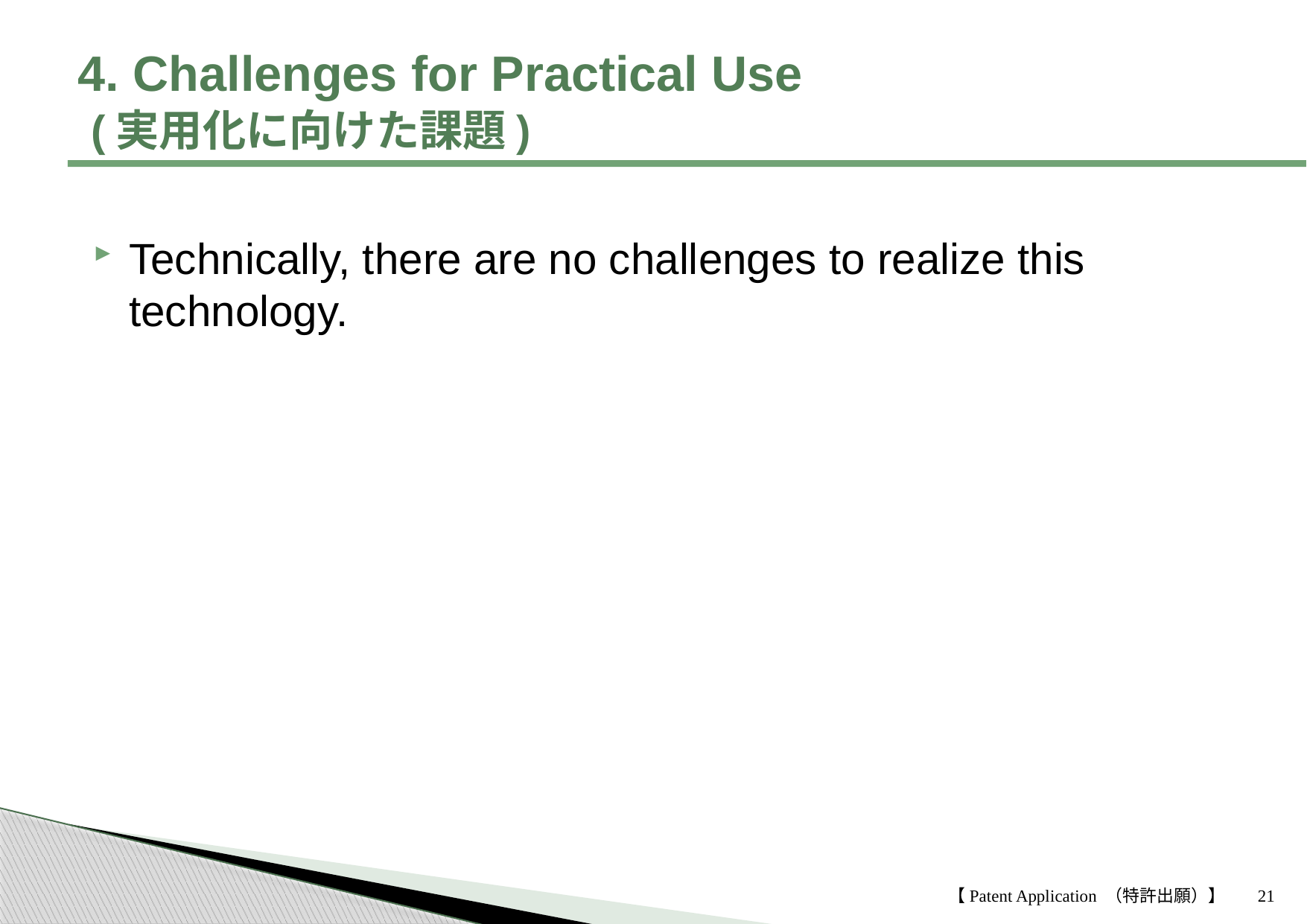

# 4. Challenges for Practical Use
(実用化に向けた課題)

Technically, there are no challenges to realize this technology.

【Patent Application （特許出願）】
21